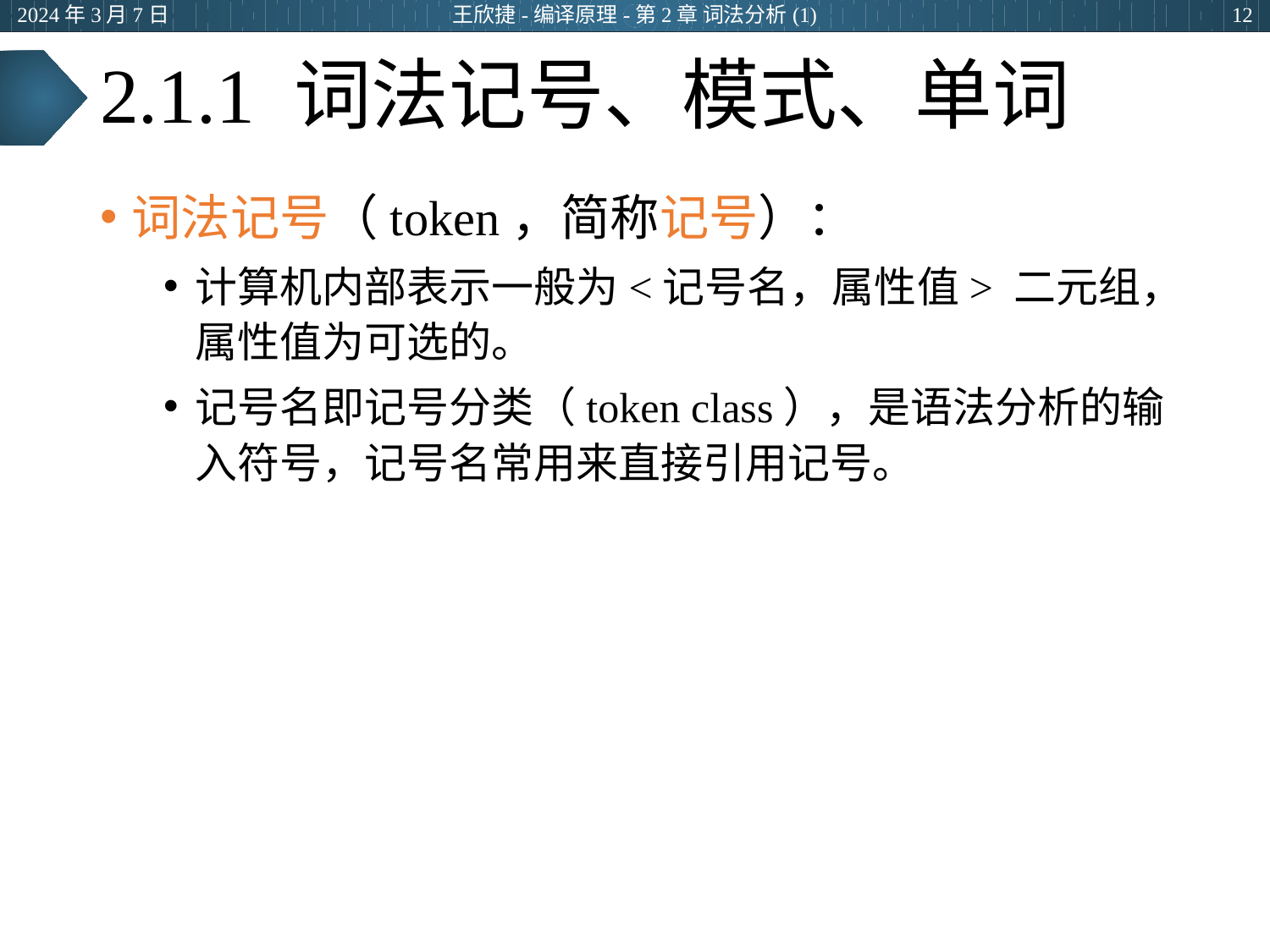

2024年3月7日
王欣捷-编译原理-第2章 词法分析(1)
12
# 2.1.1 词法记号、模式、单词
词法记号（token，简称记号）：
计算机内部表示一般为<记号名，属性值> 二元组，属性值为可选的。
记号名即记号分类（token class），是语法分析的输入符号，记号名常用来直接引用记号。